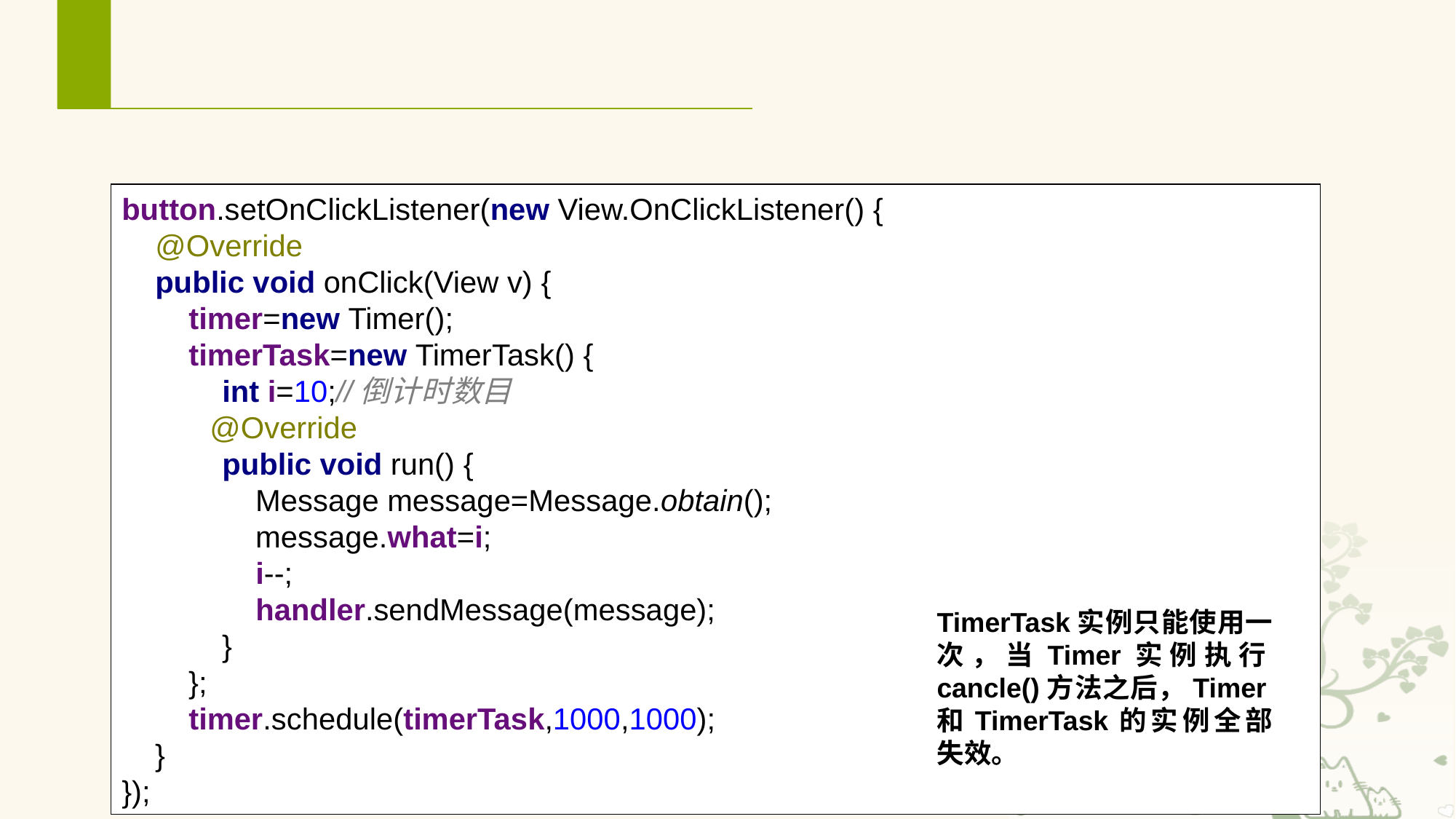

# 点火倒计时  - 关键代码
“点火倒计时”Button的代码实现
button.setOnClickListener(new View.OnClickListener() {
    @Override
    public void onClick(View v) {
        timer=new Timer();
        timerTask=new TimerTask() {
            int i=10;//倒计时数目
            @Override
            public void run() {
                Message message=Message.obtain();
                message.what=i;
                i--;
                handler.sendMessage(message);
            }
        };
        timer.schedule(timerTask,1000,1000);
    }
});
TimerTask实例只能使用一次，当Timer实例执行cancle()方法之后，Timer和TimerTask的实例全部失效。